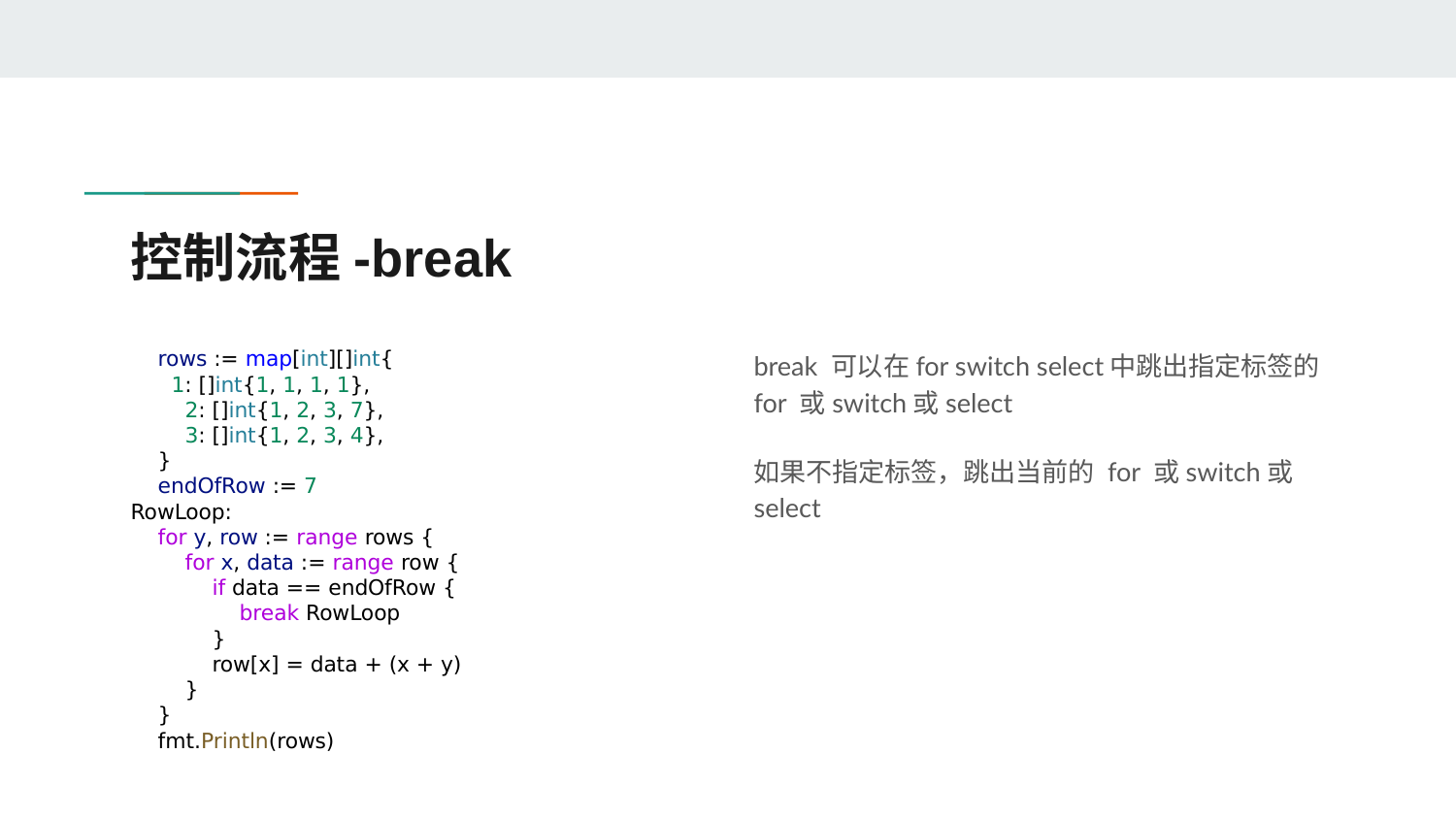

# 控制流程-break

    rows := map[int][]int{
      1: []int{1, 1, 1, 1},
        2: []int{1, 2, 3, 7},
        3: []int{1, 2, 3, 4},
    }
    endOfRow := 7
RowLoop:
    for y, row := range rows {
        for x, data := range row {
            if data == endOfRow {
                break RowLoop
            }
            row[x] = data + (x + y)
        }
    }
    fmt.Println(rows)

break 可以在for switch select中跳出指定标签的for 或switch或select
如果不指定标签，跳出当前的 for 或switch或select